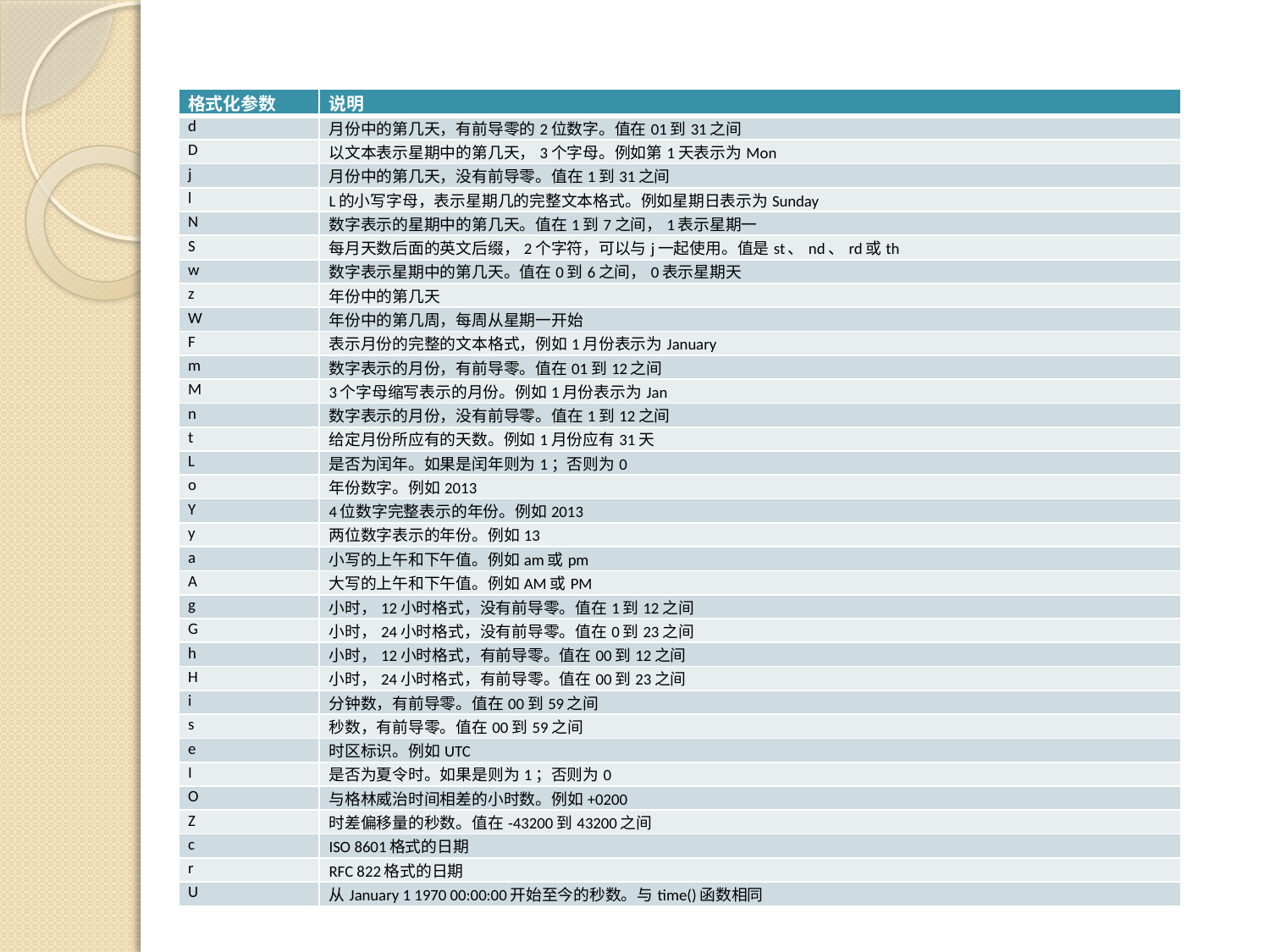

| 格式化参数 | 说明 |
| --- | --- |
| d | 月份中的第几天，有前导零的2位数字。值在01到31之间 |
| D | 以文本表示星期中的第几天，3个字母。例如第1天表示为Mon |
| j | 月份中的第几天，没有前导零。值在1到31之间 |
| l | L的小写字母，表示星期几的完整文本格式。例如星期日表示为Sunday |
| N | 数字表示的星期中的第几天。值在1到7之间，1表示星期一 |
| S | 每月天数后面的英文后缀，2个字符，可以与j一起使用。值是st、nd、rd或th |
| w | 数字表示星期中的第几天。值在0到6之间，0表示星期天 |
| z | 年份中的第几天 |
| W | 年份中的第几周，每周从星期一开始 |
| F | 表示月份的完整的文本格式，例如1月份表示为January |
| m | 数字表示的月份，有前导零。值在01到12之间 |
| M | 3个字母缩写表示的月份。例如1月份表示为Jan |
| n | 数字表示的月份，没有前导零。值在1到12之间 |
| t | 给定月份所应有的天数。例如1月份应有31天 |
| L | 是否为闰年。如果是闰年则为1；否则为0 |
| o | 年份数字。例如2013 |
| Y | 4位数字完整表示的年份。例如2013 |
| y | 两位数字表示的年份。例如13 |
| a | 小写的上午和下午值。例如am或pm |
| A | 大写的上午和下午值。例如AM或PM |
| g | 小时，12小时格式，没有前导零。值在1到12之间 |
| G | 小时，24小时格式，没有前导零。值在0到23之间 |
| h | 小时，12小时格式，有前导零。值在00到12之间 |
| H | 小时，24小时格式，有前导零。值在00到23之间 |
| i | 分钟数，有前导零。值在00到59之间 |
| s | 秒数，有前导零。值在00到59之间 |
| e | 时区标识。例如UTC |
| I | 是否为夏令时。如果是则为1；否则为0 |
| O | 与格林威治时间相差的小时数。例如+0200 |
| Z | 时差偏移量的秒数。值在-43200到43200之间 |
| c | ISO 8601格式的日期 |
| r | RFC 822格式的日期 |
| U | 从January 1 1970 00:00:00开始至今的秒数。与time()函数相同 |
date()函数的语法如下：
date ($format [,$timestamp ] )
date()函数返回$timestamp整数按照指定的格式字符串$format产生的新的字符串。其中$timestamp是一个表示时间戳的可选参数，如果没有给出时间戳则使用系统当前日期和时间。